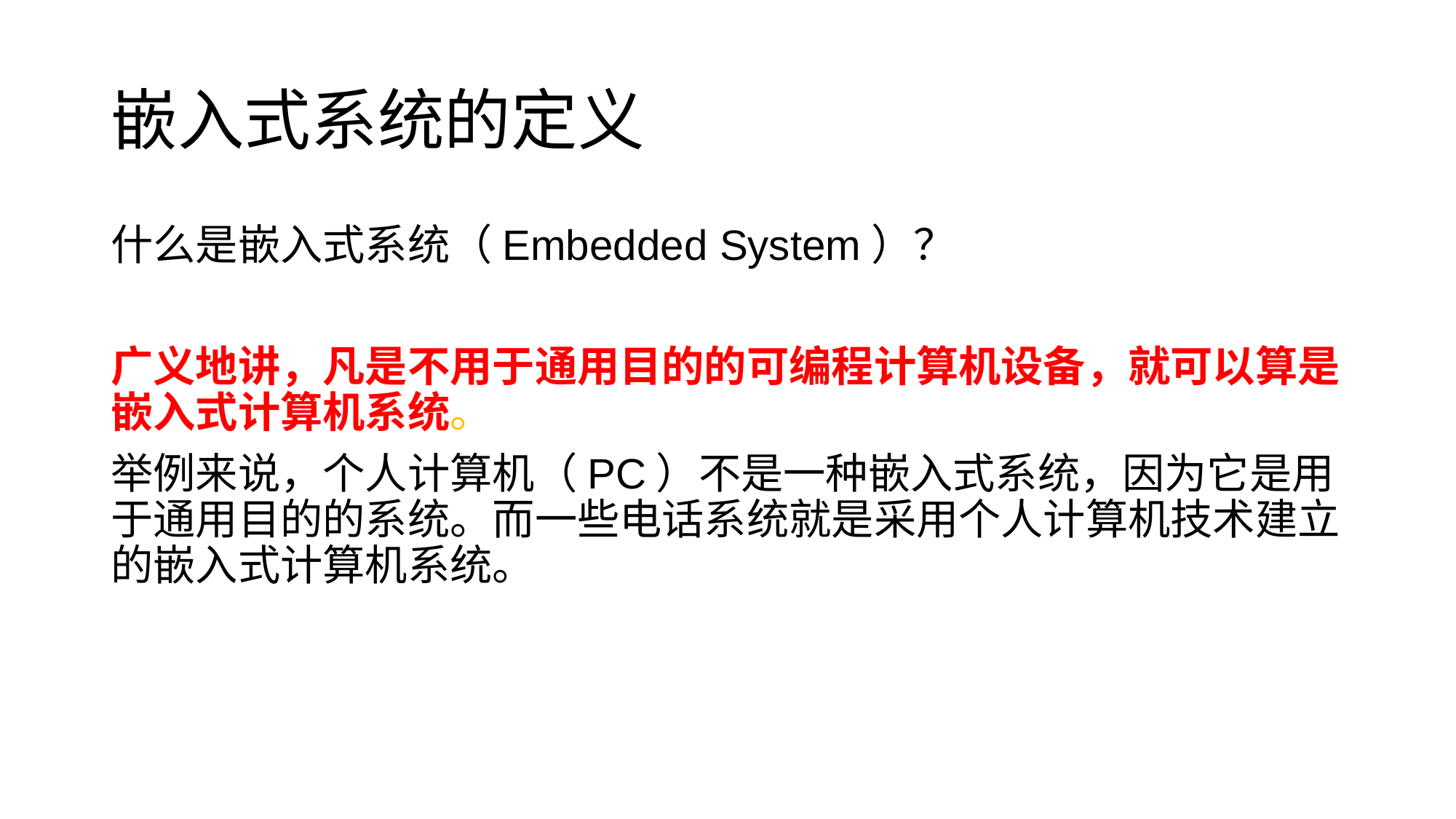

# 嵌入式系统的定义
什么是嵌入式系统（Embedded System）？

广义地讲，凡是不用于通用目的的可编程计算机设备，就可以算是嵌入式计算机系统。
举例来说，个人计算机（PC）不是一种嵌入式系统，因为它是用于通用目的的系统。而一些电话系统就是采用个人计算机技术建立的嵌入式计算机系统。